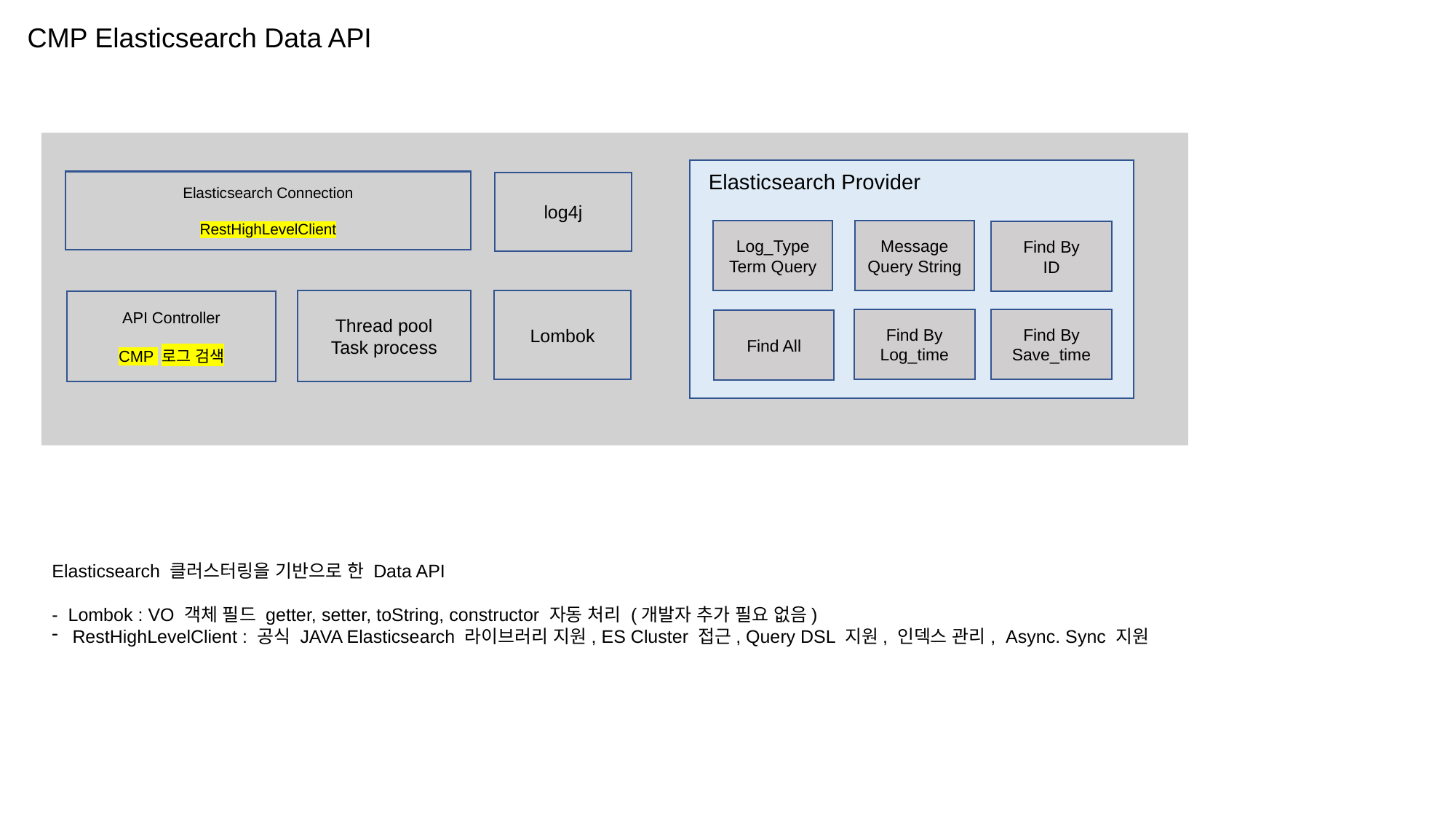

CMP Elasticsearch Data API

Elasticsearch Provider

Elasticsearch Connection
RestHighLevelClient

log4j
Message
Query String
Log_Type
Term Query
Find By
ID
Thread pool
Task process
Lombok
API Controller

CMP 로그 검색
Find By
Log_time
Find By
Save_time
Find All
Elasticsearch 클러스터링을 기반으로 한 Data API

-  Lombok : VO 객체 필드 getter, setter, toString, constructor 자동 처리 (개발자 추가 필요 없음)
RestHighLevelClient : 공식 JAVA Elasticsearch 라이브러리 지원, ES Cluster 접근, Query DSL 지원, 인덱스 관리,  Async. Sync 지원